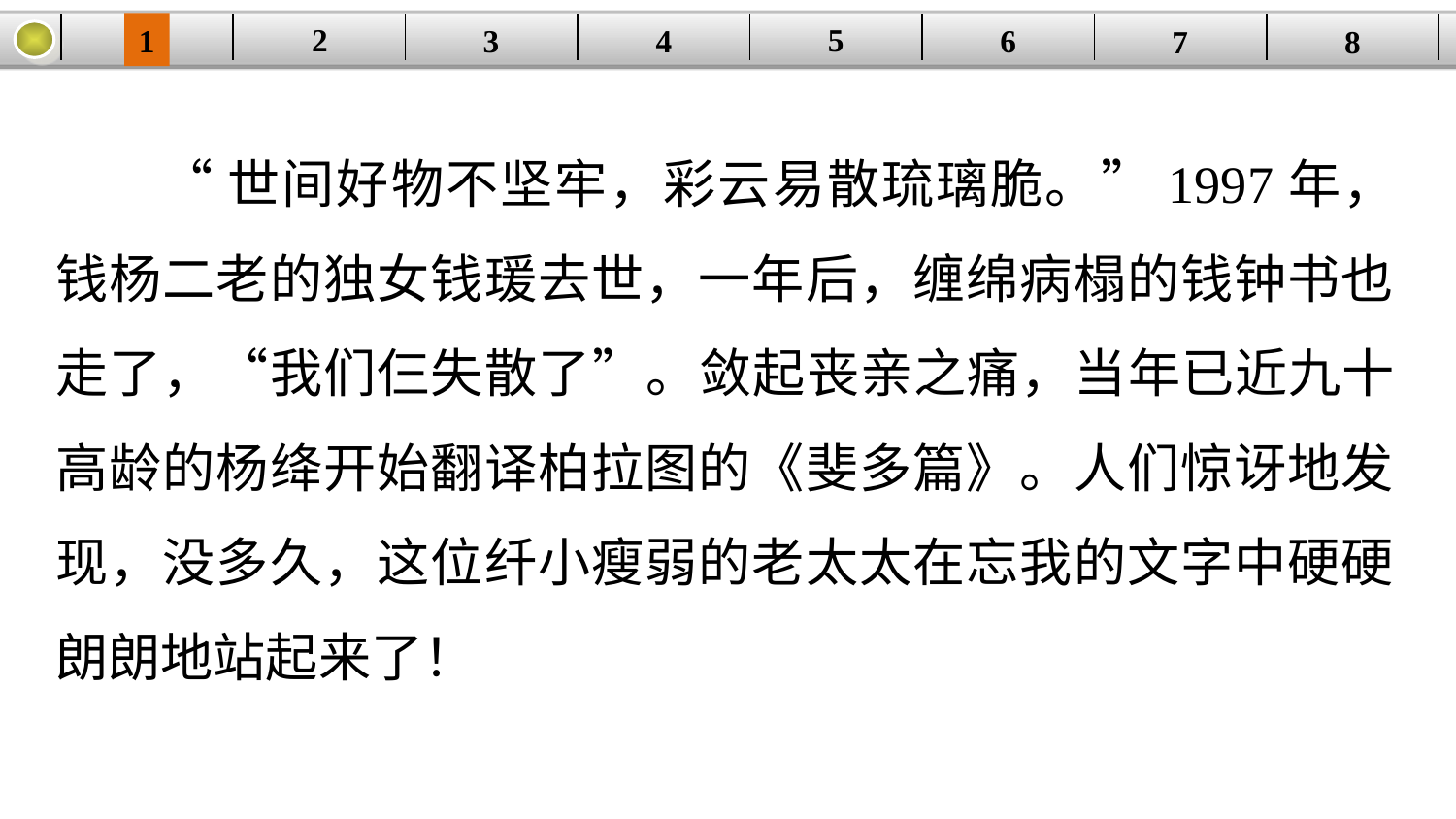

5
2
1
4
6
|  |  |  |  |  |  |  |  |
| --- | --- | --- | --- | --- | --- | --- | --- |
3
8
7

“世间好物不坚牢，彩云易散琉璃脆。”1997年，钱杨二老的独女钱瑗去世，一年后，缠绵病榻的钱钟书也走了，“我们仨失散了”。敛起丧亲之痛，当年已近九十高龄的杨绛开始翻译柏拉图的《斐多篇》。人们惊讶地发现，没多久，这位纤小瘦弱的老太太在忘我的文字中硬硬朗朗地站起来了！